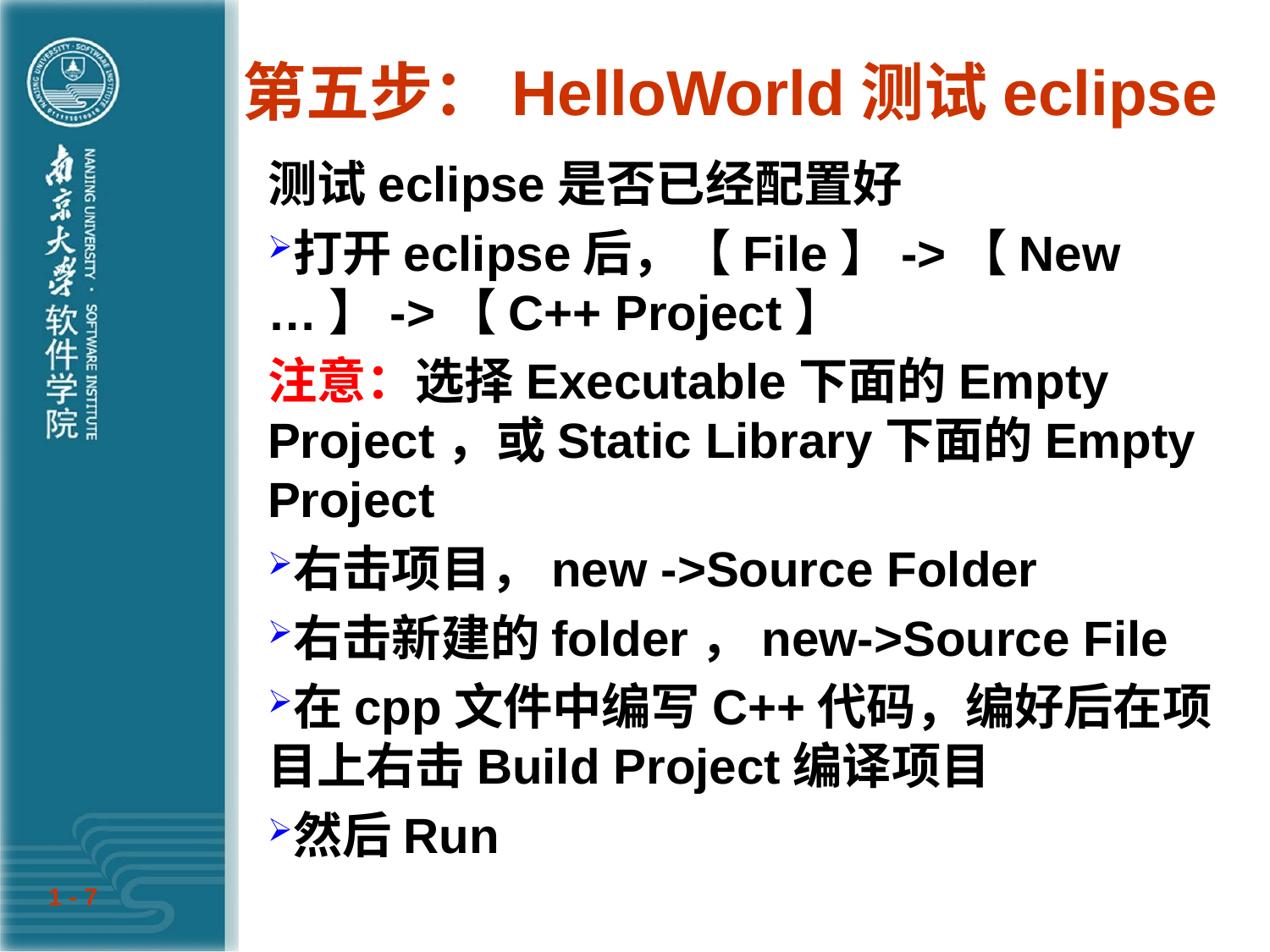

# 第五步：HelloWorld测试eclipse
测试eclipse是否已经配置好
打开eclipse后，【File】->【New…】->【C++ Project】
注意：选择Executable下面的Empty Project，或Static Library下面的Empty Project
右击项目，new ->Source Folder
右击新建的folder，new->Source File
在cpp文件中编写C++代码，编好后在项目上右击Build Project编译项目
然后Run
1 - 7